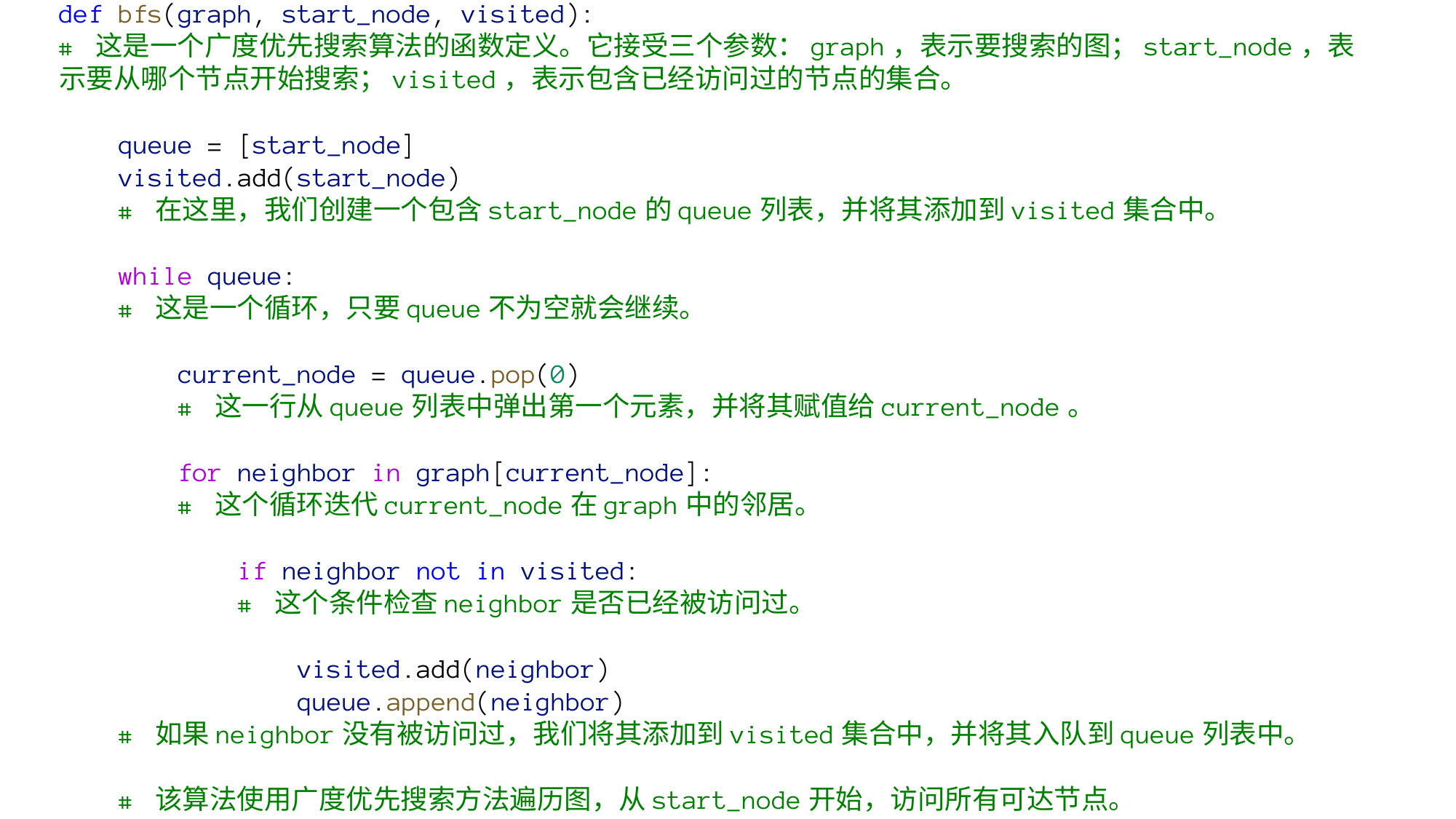

def bfs(graph, start_node, visited):
# 这是一个广度优先搜索算法的函数定义。它接受三个参数：graph，表示要搜索的图；start_node，表示要从哪个节点开始搜索；visited，表示包含已经访问过的节点的集合。
    queue = [start_node]
    visited.add(start_node)
    # 在这里，我们创建一个包含start_node的queue列表，并将其添加到visited集合中。
    while queue:
    # 这是一个循环，只要queue不为空就会继续。
        current_node = queue.pop(0)
        # 这一行从queue列表中弹出第一个元素，并将其赋值给current_node。
        for neighbor in graph[current_node]:
        # 这个循环迭代current_node在graph中的邻居。
            if neighbor not in visited:
            # 这个条件检查neighbor是否已经被访问过。
                visited.add(neighbor)
                queue.append(neighbor)
    # 如果neighbor没有被访问过，我们将其添加到visited集合中，并将其入队到queue列表中。
    # 该算法使用广度优先搜索方法遍历图，从start_node开始，访问所有可达节点。